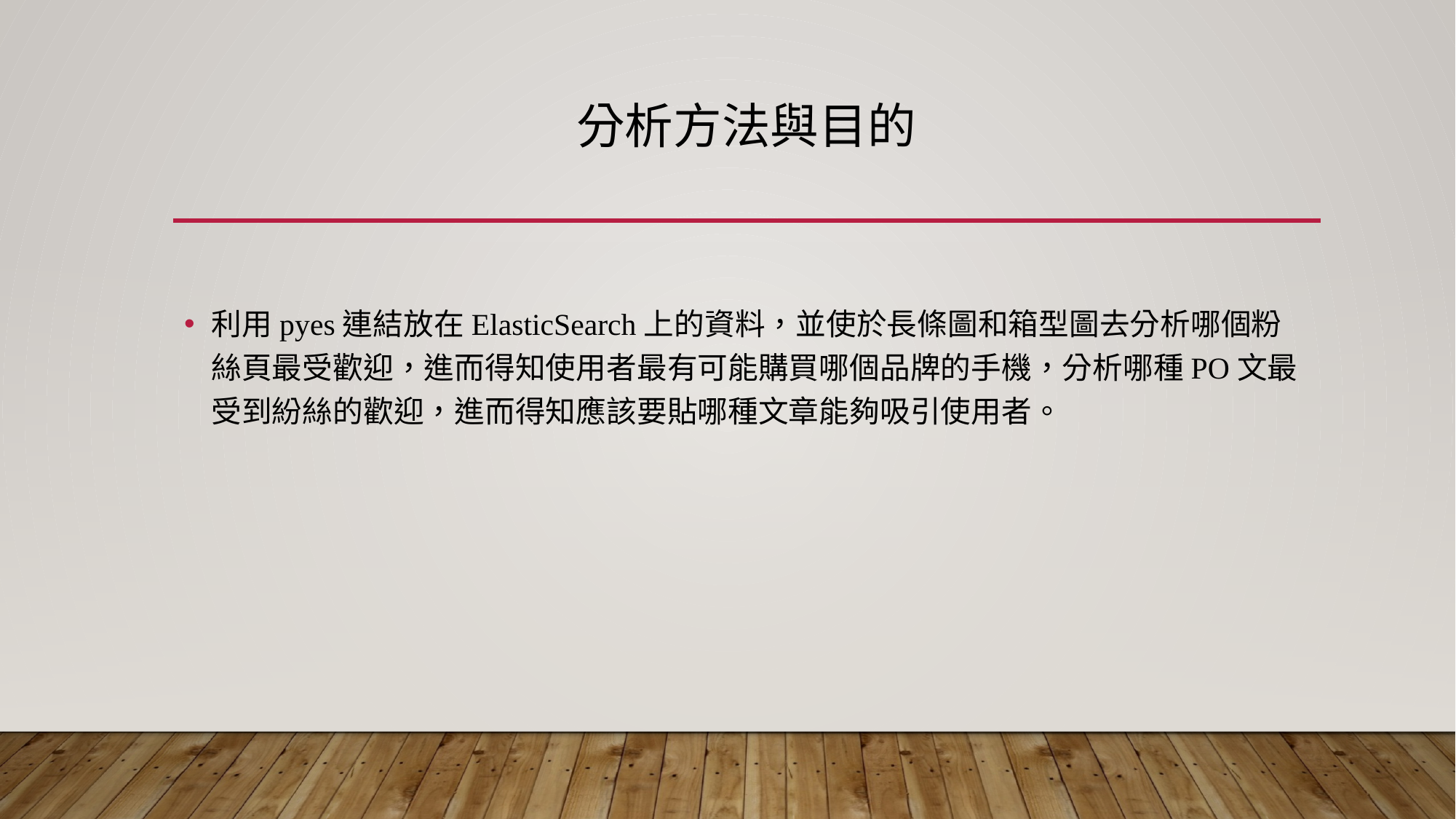

# 分析方法與目的

利用pyes連結放在ElasticSearch上的資料，並使於長條圖和箱型圖去分析哪個粉絲頁最受歡迎，進而得知使用者最有可能購買哪個品牌的手機，分析哪種PO文最受到紛絲的歡迎，進而得知應該要貼哪種文章能夠吸引使用者。